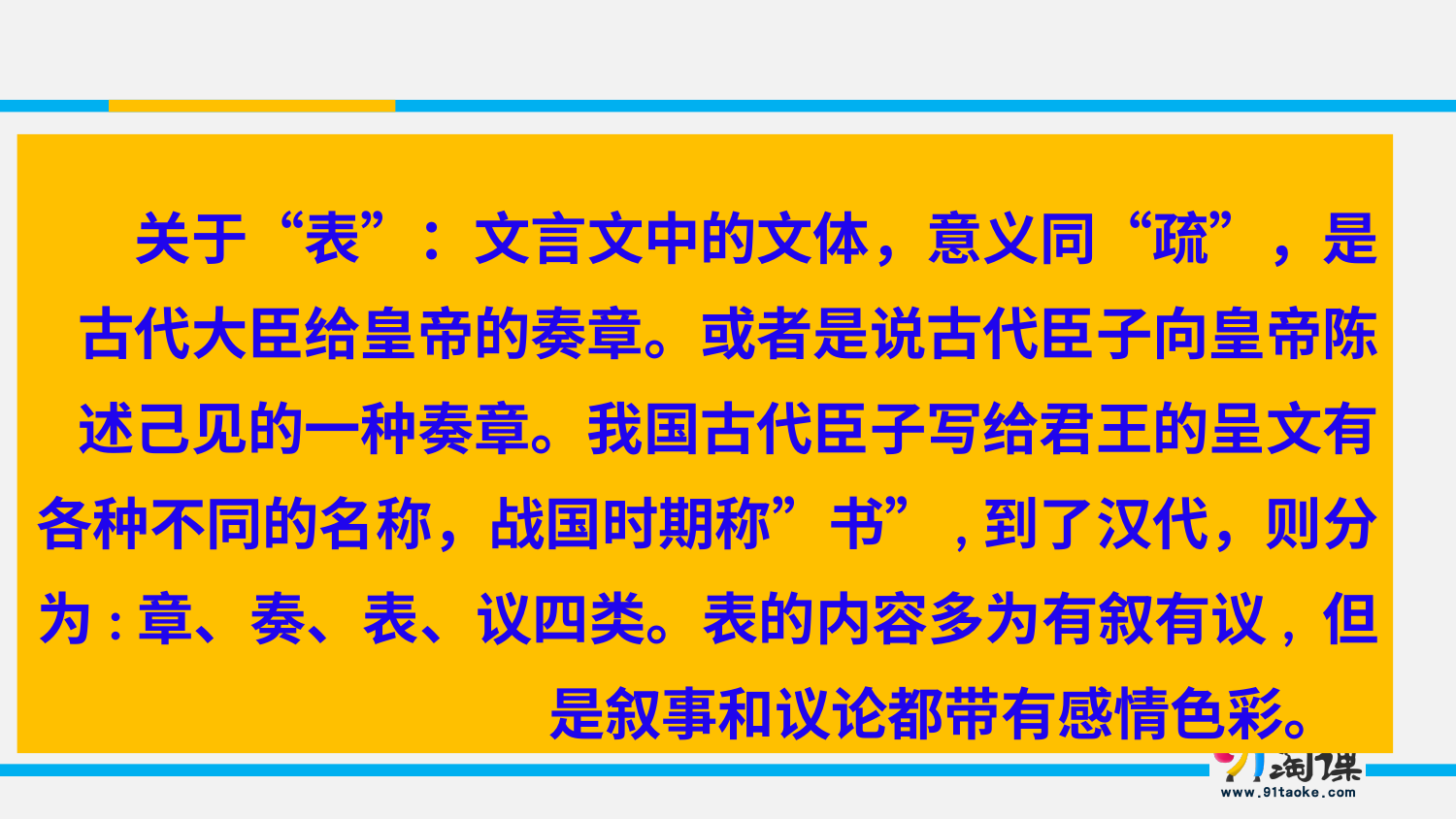

关于“表”：文言文中的文体，意义同“疏”，是古代大臣给皇帝的奏章。或者是说古代臣子向皇帝陈述己见的一种奏章。我国古代臣子写给君王的呈文有各种不同的名称，战国时期称”书”,到了汉代，则分为:章、奏、表、议四类。表的内容多为有叙有议, 但是叙事和议论都带有感情色彩。